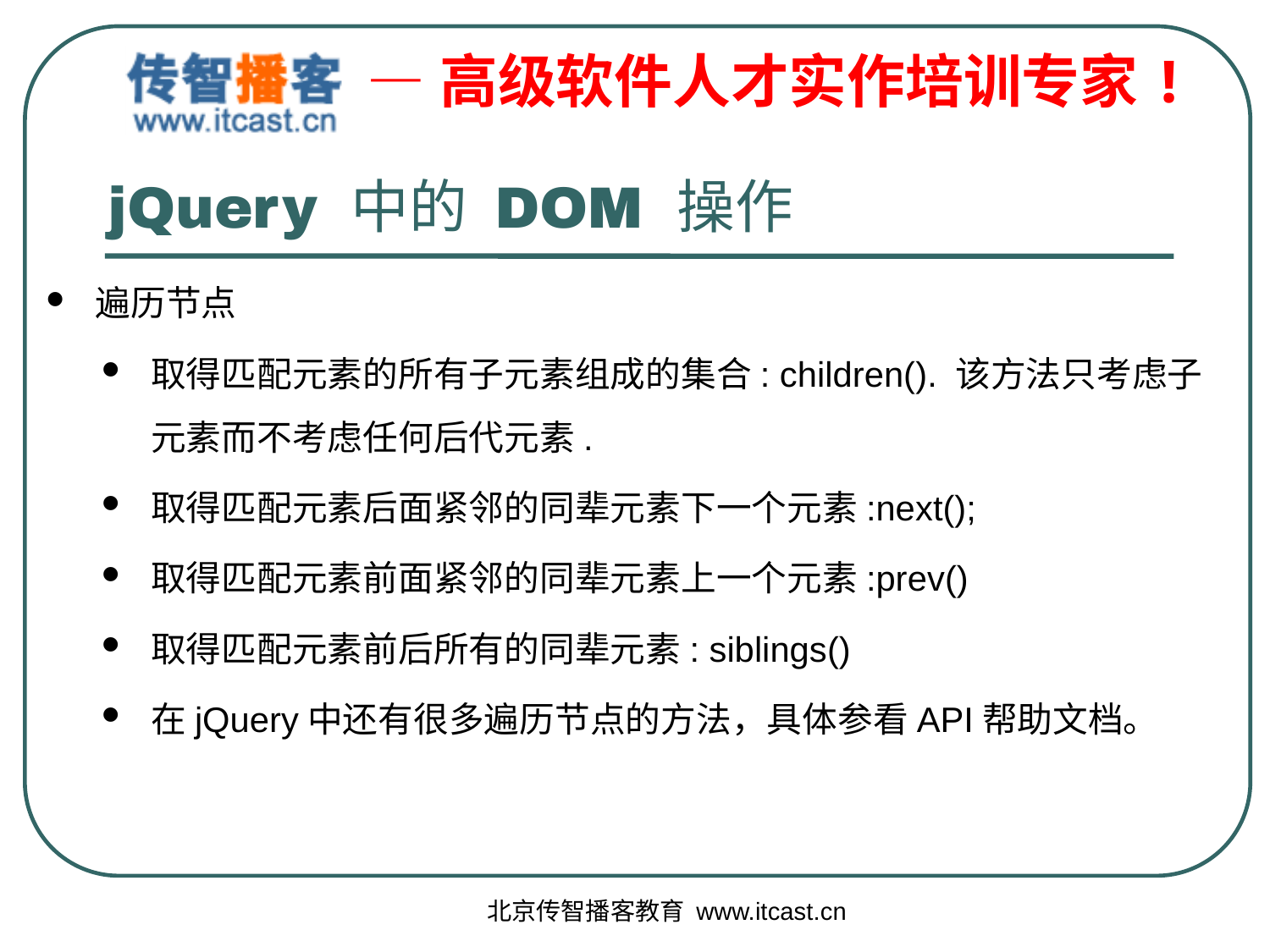

jQuery 中的 DOM 操作
遍历节点
取得匹配元素的所有子元素组成的集合: children(). 该方法只考虑子元素而不考虑任何后代元素.
取得匹配元素后面紧邻的同辈元素下一个元素:next();
取得匹配元素前面紧邻的同辈元素上一个元素:prev()
取得匹配元素前后所有的同辈元素: siblings()
在jQuery中还有很多遍历节点的方法，具体参看API帮助文档。
北京传智播客教育 www.itcast.cn